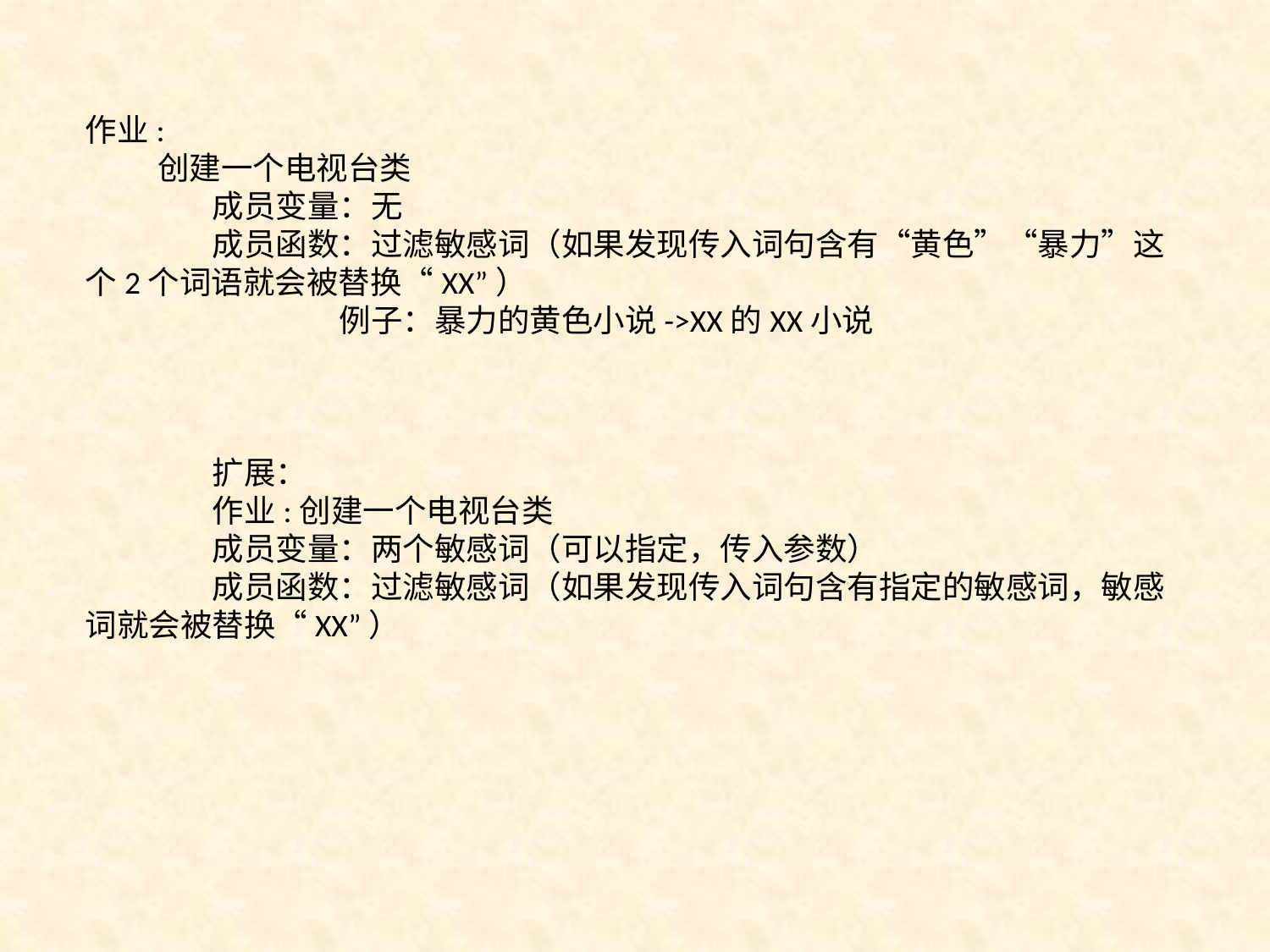

作业:
         创建一个电视台类
	成员变量：无
	成员函数：过滤敏感词（如果发现传入词句含有“黄色”“暴力”这个2个词语就会被替换“XX”）
		例子：暴力的黄色小说->XX的XX小说

	扩展：
	作业:创建一个电视台类
	成员变量：两个敏感词（可以指定，传入参数）
	成员函数：过滤敏感词（如果发现传入词句含有指定的敏感词，敏感词就会被替换“XX”）